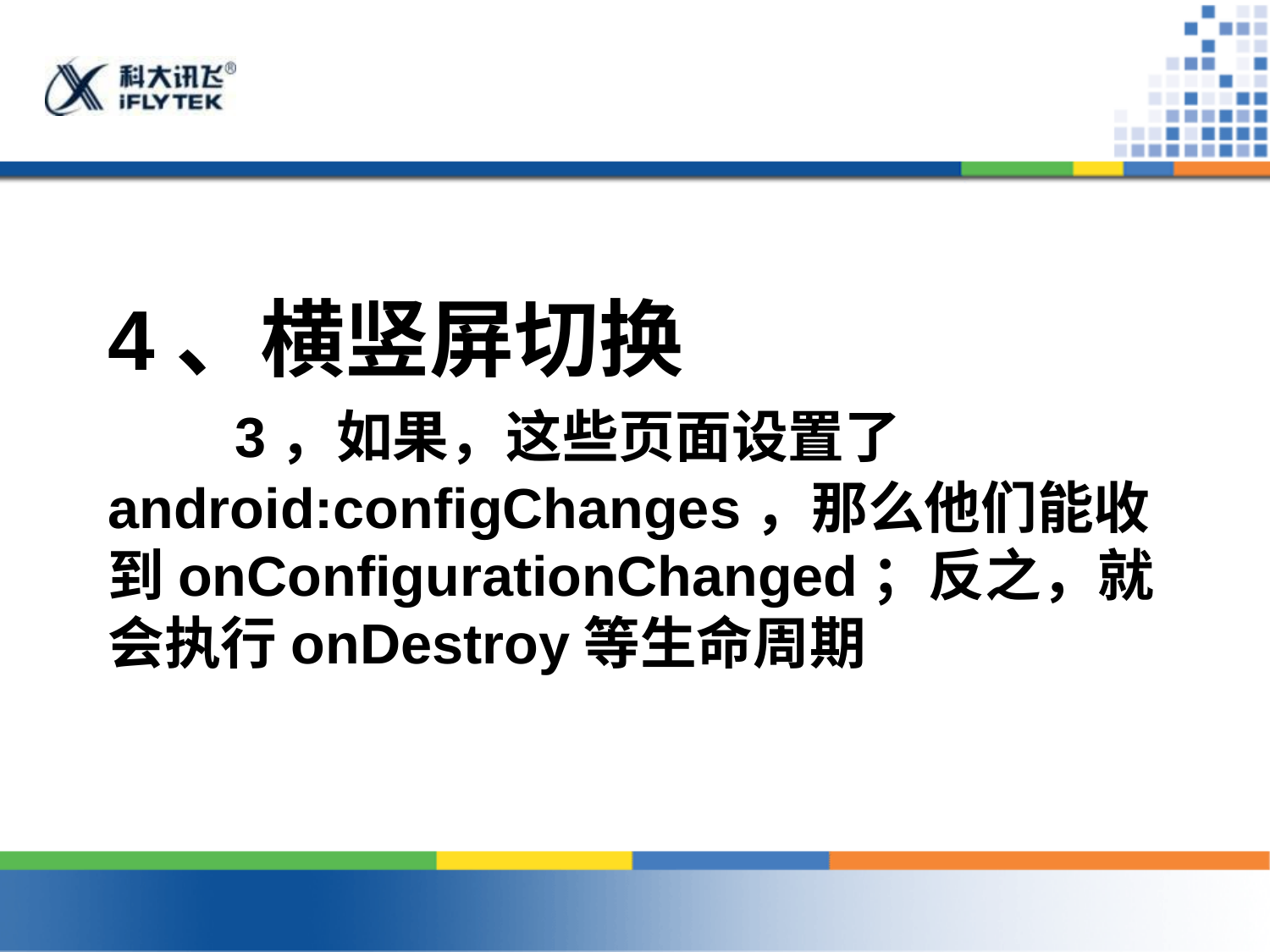

# 4、横竖屏切换 3，如果，这些页面设置了android:configChanges，那么他们能收到onConfigurationChanged；反之，就会执行onDestroy等生命周期